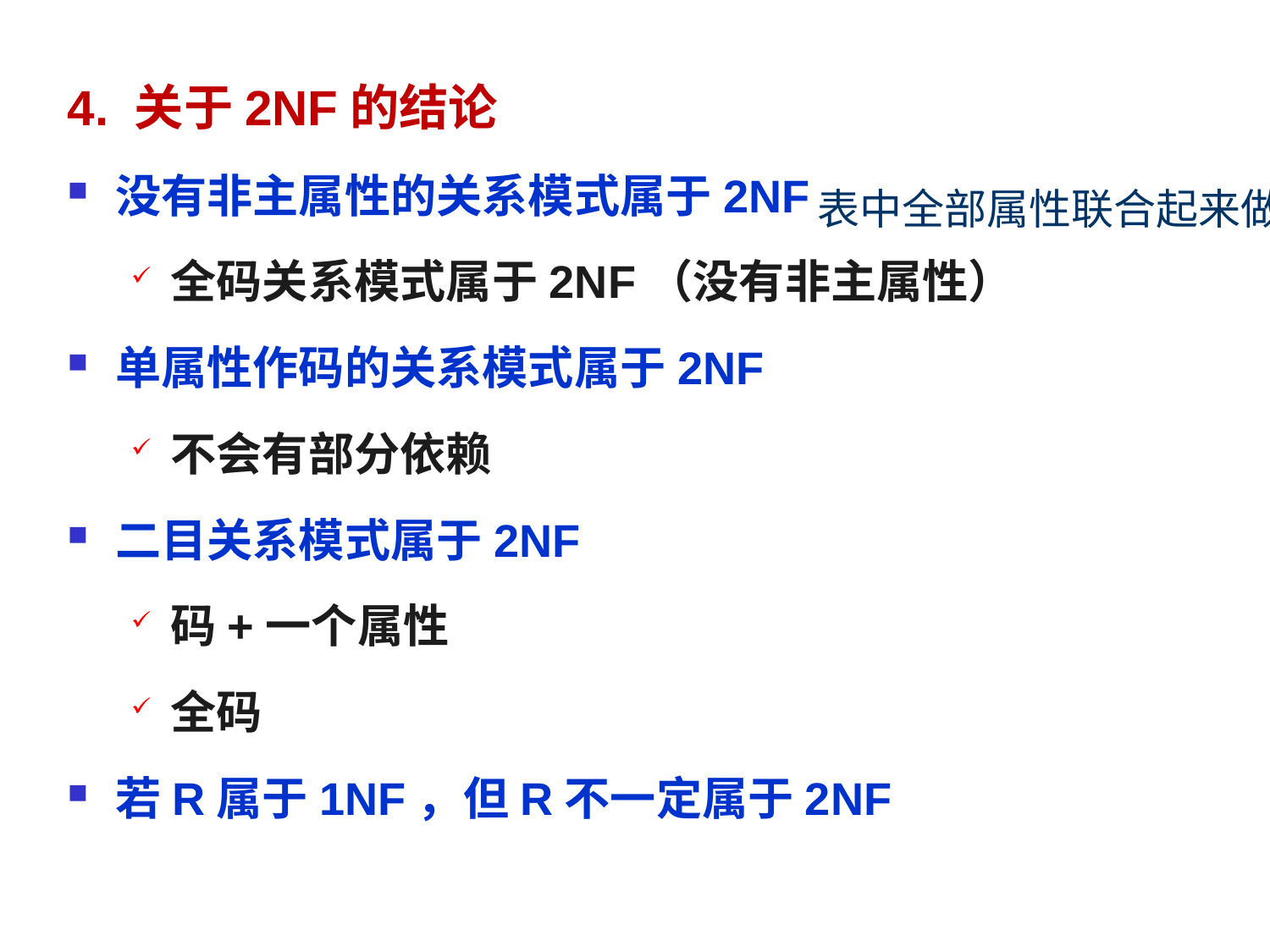

4. 关于2NF的结论
没有非主属性的关系模式属于2NF
全码关系模式属于2NF（没有非主属性）
单属性作码的关系模式属于2NF
不会有部分依赖
二目关系模式属于2NF
码+一个属性
全码
若R属于1NF，但R不一定属于2NF
表中全部属性联合起来做码